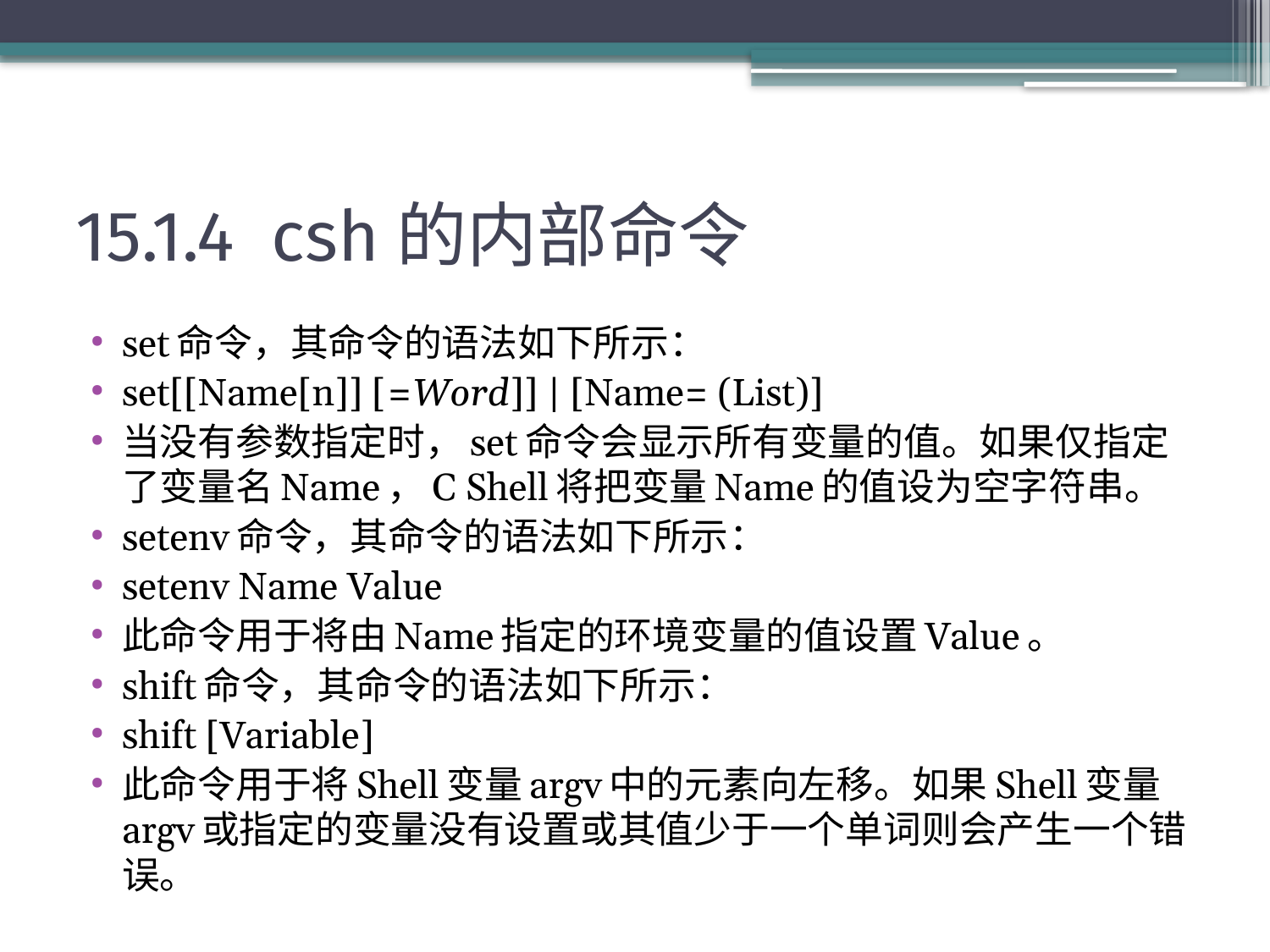

# 15.1.4  csh的内部命令
set命令，其命令的语法如下所示：
set[[Name[n]] [=Word]] | [Name= (List)]
当没有参数指定时，set命令会显示所有变量的值。如果仅指定了变量名Name，C Shell将把变量Name的值设为空字符串。
setenv命令，其命令的语法如下所示：
setenv Name Value
此命令用于将由Name指定的环境变量的值设置Value。
shift命令，其命令的语法如下所示：
shift [Variable]
此命令用于将Shell变量argv中的元素向左移。如果Shell变量argv或指定的变量没有设置或其值少于一个单词则会产生一个错误。